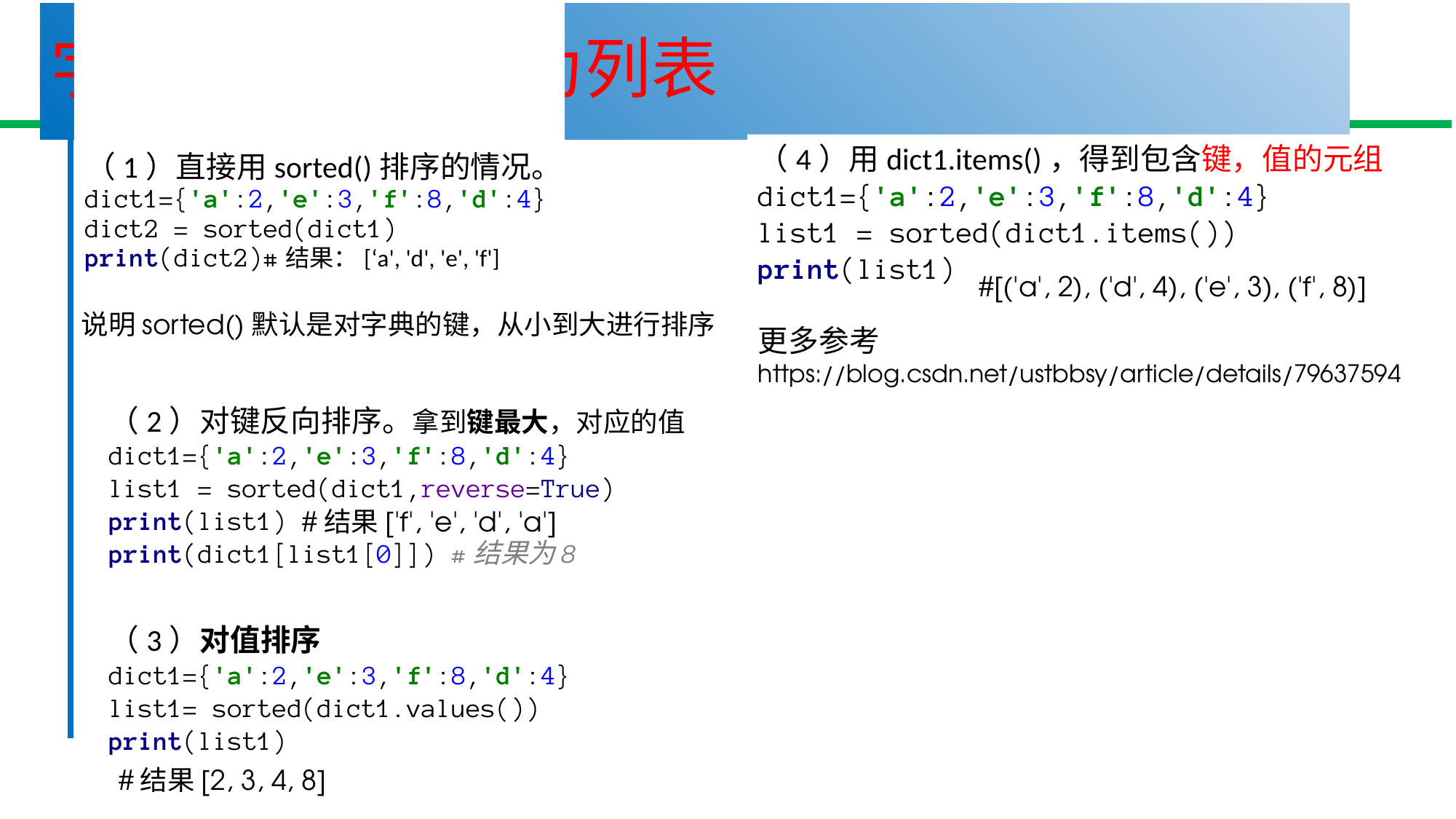

# 字典排序，结果为列表

（4）用dict1.items()，得到包含键，值的元组
dict1={'a':2,'e':3,'f':8,'d':4}
list1 = sorted(dict1.items())
print(list1)

更多参考
https://blog.csdn.net/ustbbsy/article/details/79637594
（1）直接用sorted()排序的情况。
dict1={'a':2,'e':3,'f':8,'d':4}
dict2 = sorted(dict1)
print(dict2)#结果：[‘a', 'd', 'e', 'f']
#[('a', 2), ('d', 4), ('e', 3), ('f', 8)]
说明sorted()默认是对字典的键，从小到大进行排序
（2）对键反向排序。拿到键最大，对应的值
dict1={'a':2,'e':3,'f':8,'d':4}
list1 = sorted(dict1,reverse=True)
print(list1)
print(dict1[list1[0]]) #结果为8
#结果['f', 'e', 'd', 'a']
（3）对值排序
dict1={'a':2,'e':3,'f':8,'d':4}
list1= sorted(dict1.values())
print(list1)
#结果[2, 3, 4, 8]